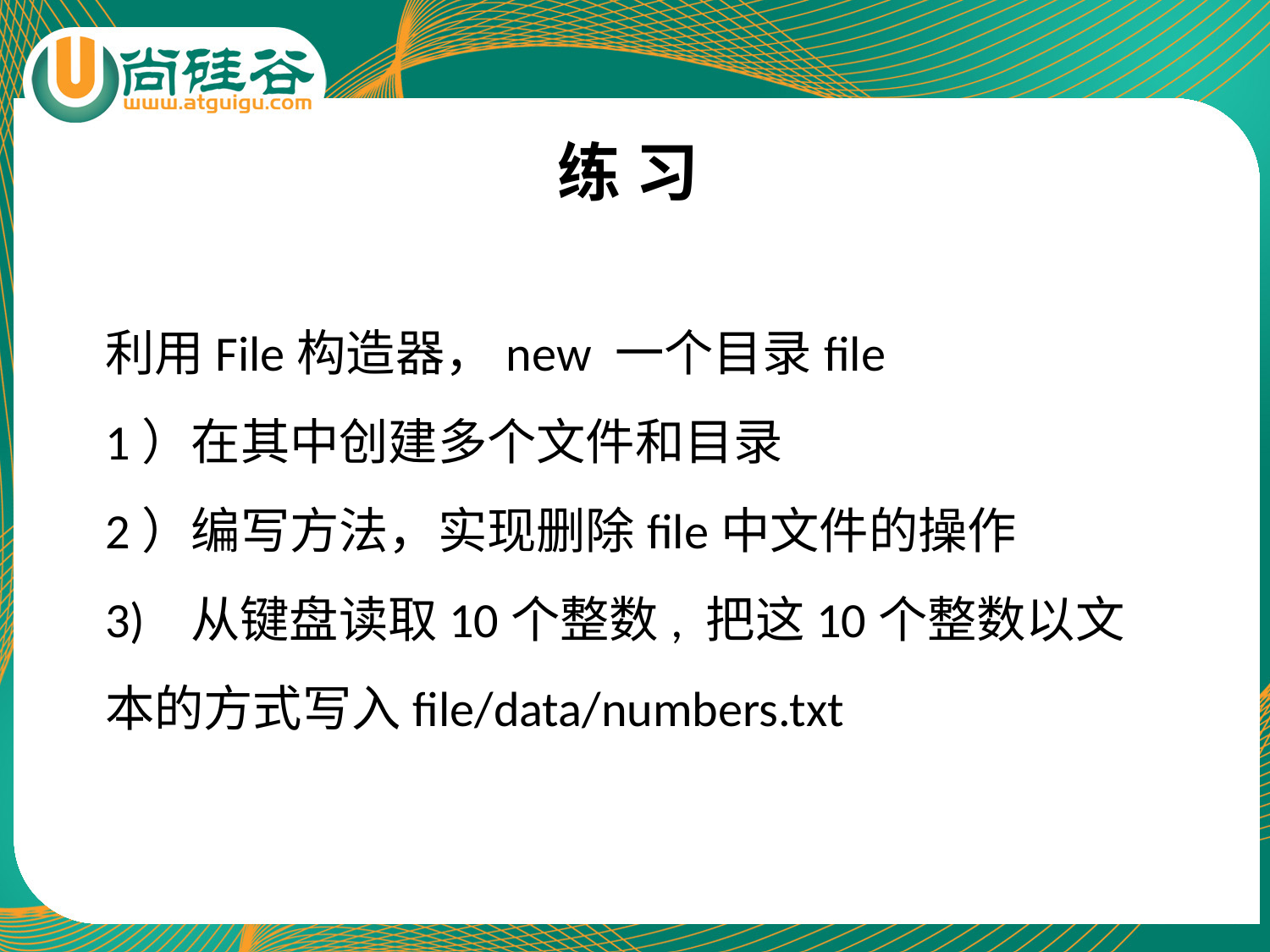

练 习
利用File构造器，new 一个目录file
1）在其中创建多个文件和目录
2）编写方法，实现删除file中文件的操作
3)   从键盘读取10个整数, 把这10个整数以文本的方式写入file/data/numbers.txt